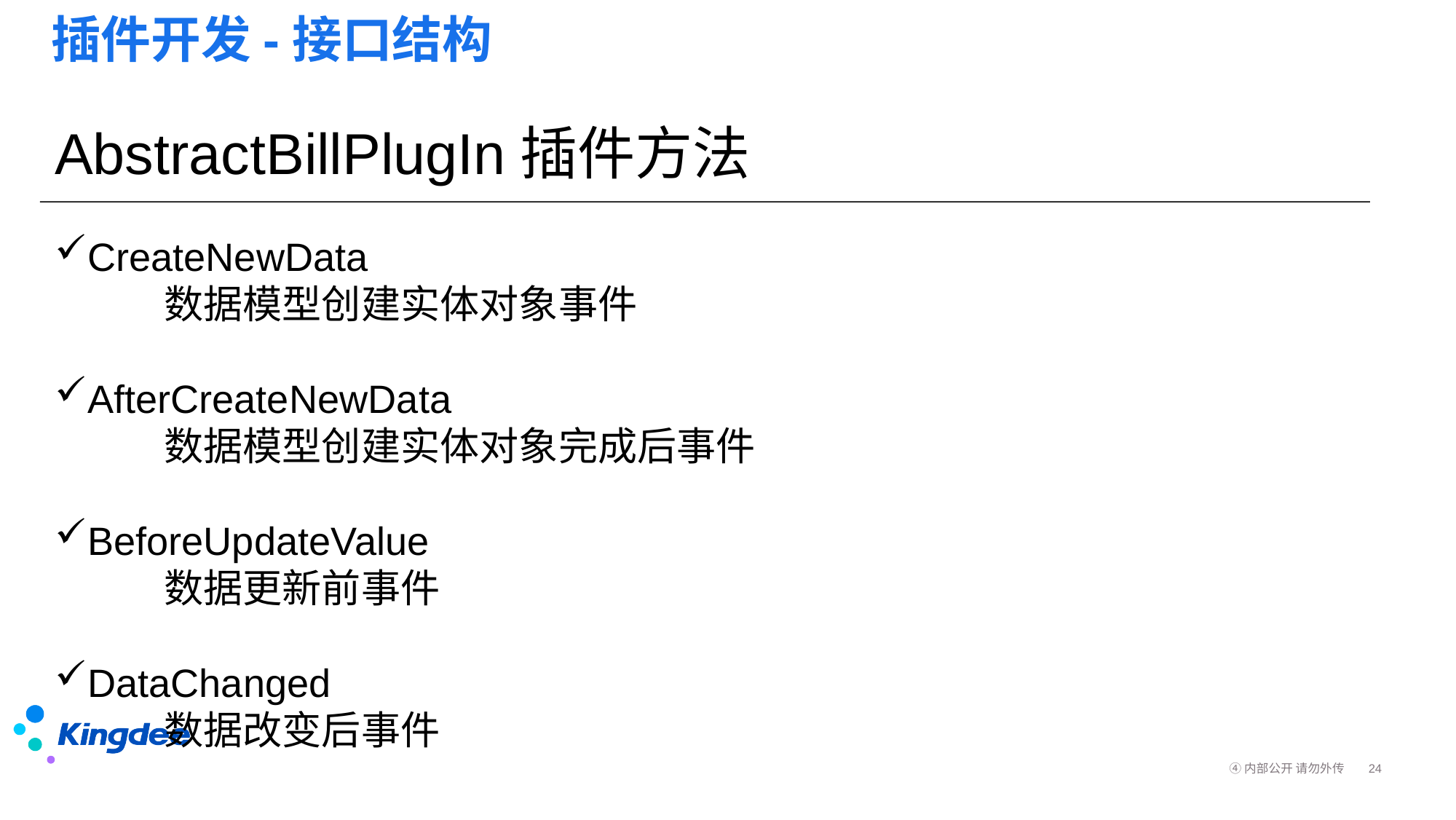

# 插件开发-接口结构
AbstractBillPlugIn插件方法

CreateNewData
	数据模型创建实体对象事件

AfterCreateNewData
	数据模型创建实体对象完成后事件

BeforeUpdateValue
	数据更新前事件

DataChanged
	数据改变后事件